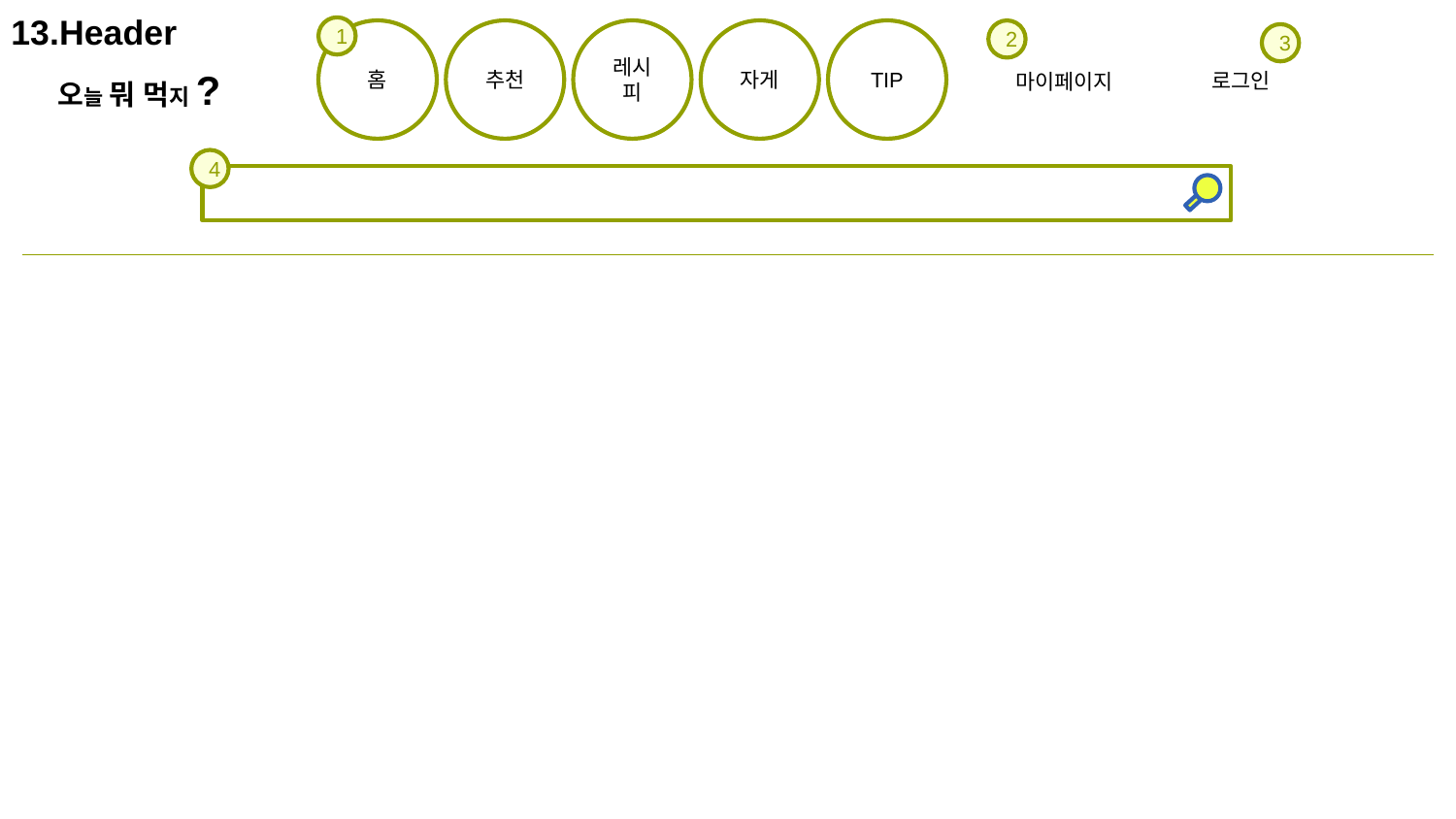

13.Header
1
홈
추천
레시피
자게
TIP
2
3
오늘 뭐 먹지?
로그인
마이페이지
4